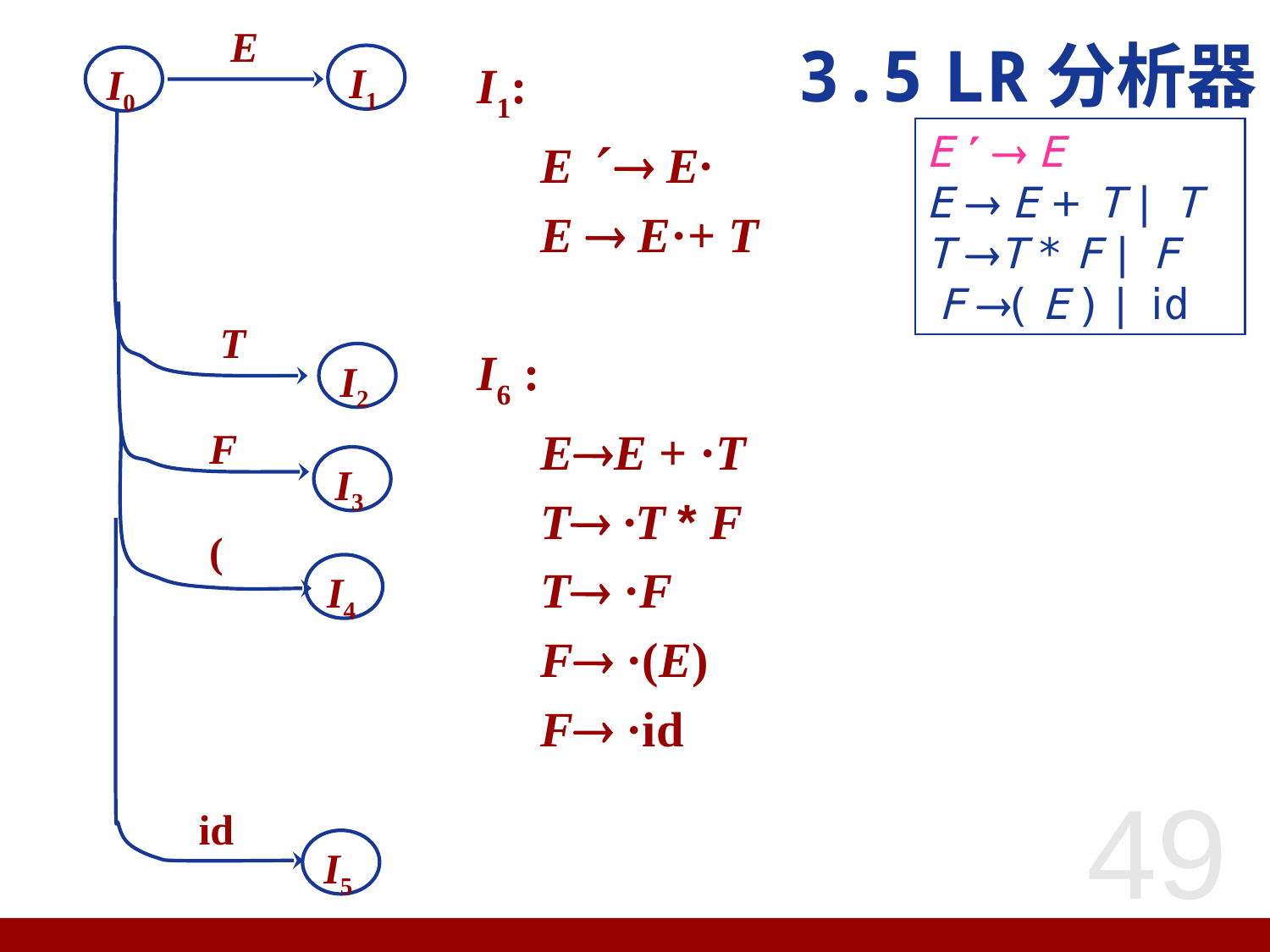

# 3.5 LR分析器
E
I1
I0

T
I2
F

I3

(
I4
id
I5
I1:
	E ′ → E·
  	E → E·+ T

I6 :
	E→E + ·T
	T→ ·T * F
	T→ ·F
	F→ ·(E)
	F→ ·id

E ′ → E
E → E + T | T
T →T * F | F
 F →( E ) | id
49